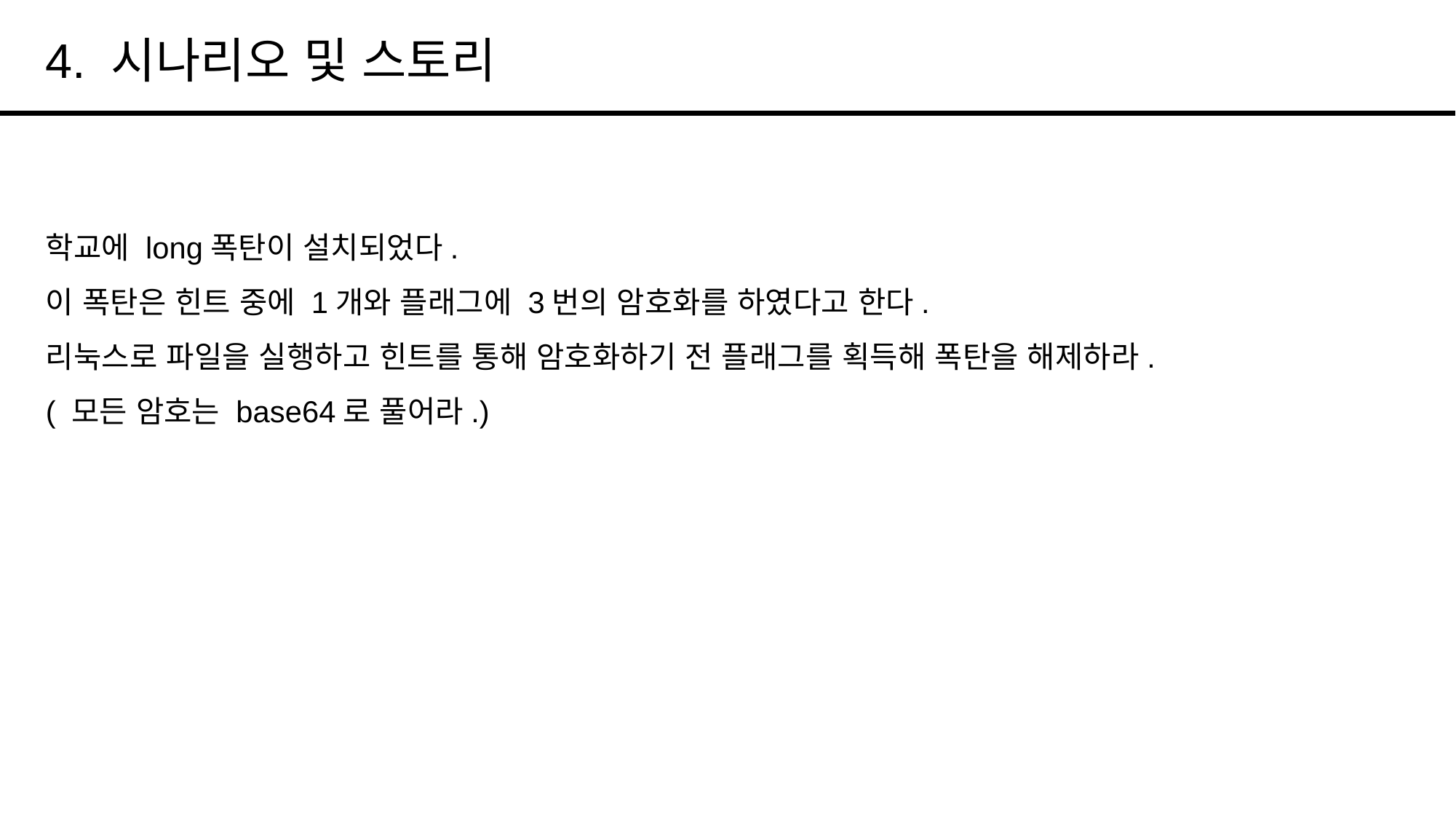

4. 시나리오 및 스토리
학교에 long폭탄이 설치되었다.
이 폭탄은 힌트 중에 1개와 플래그에 3번의 암호화를 하였다고 한다.
리눅스로 파일을 실행하고 힌트를 통해 암호화하기 전 플래그를 획득해 폭탄을 해제하라.
( 모든 암호는 base64로 풀어라.)